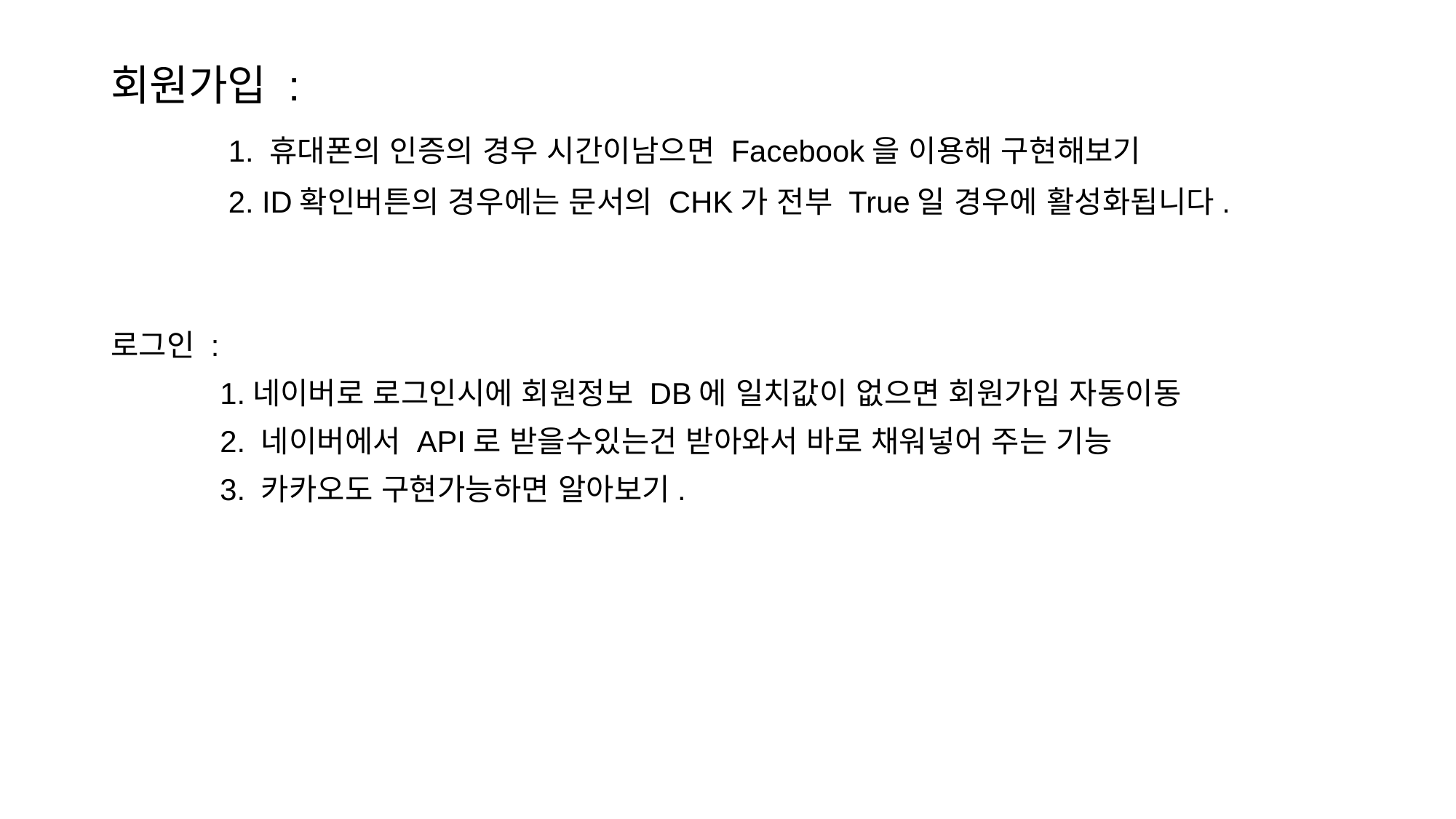

회원가입 :
	 1. 휴대폰의 인증의 경우 시간이남으면 Facebook을 이용해 구현해보기
	 2. ID확인버튼의 경우에는 문서의 CHK가 전부 True일 경우에 활성화됩니다.

로그인 :
	1.네이버로 로그인시에 회원정보 DB에 일치값이 없으면 회원가입 자동이동
	2. 네이버에서 API로 받을수있는건 받아와서 바로 채워넣어 주는 기능
	3. 카카오도 구현가능하면 알아보기.